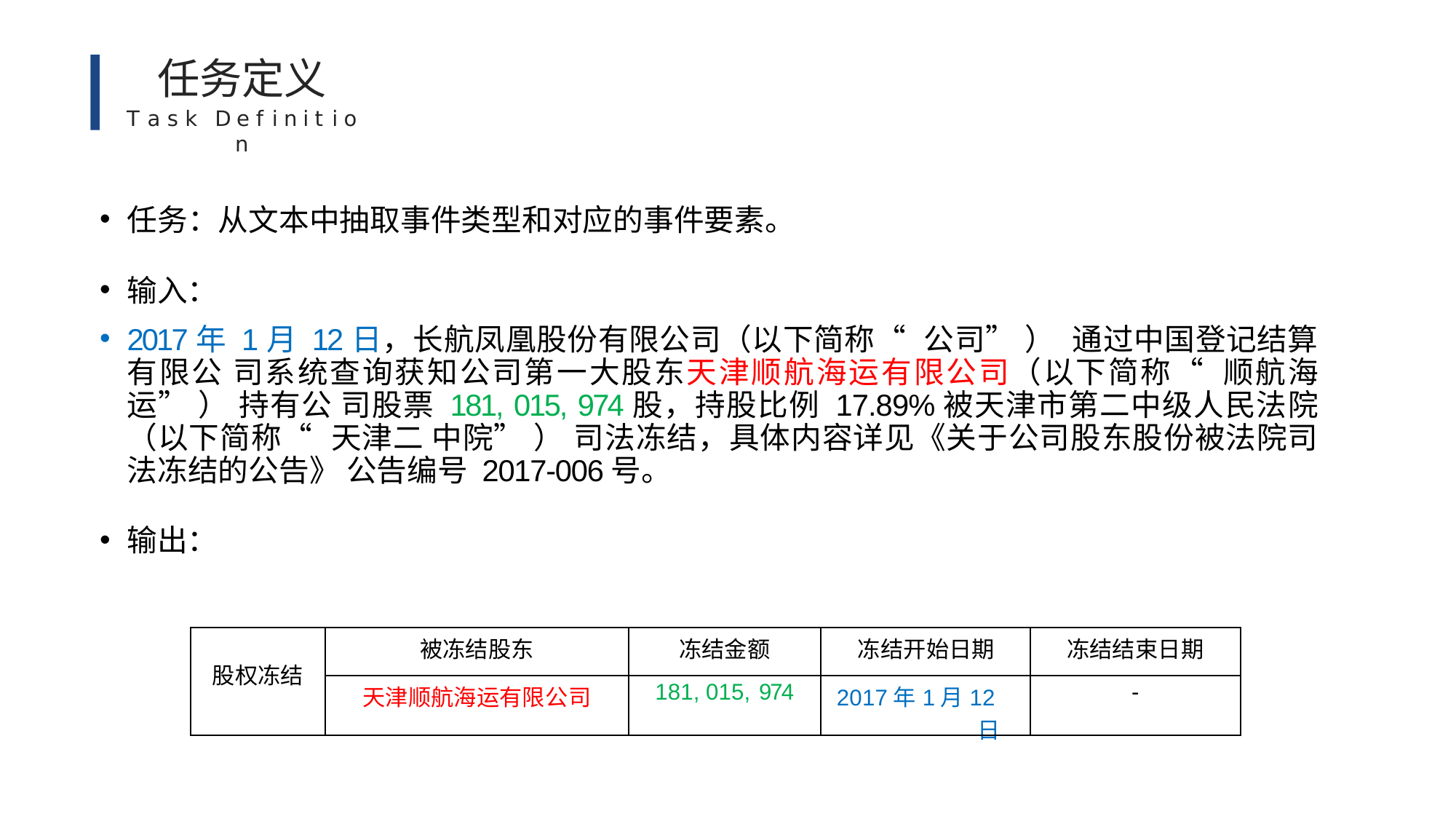

# 任务定义
T a s k	D e f i n i t i o n

任务：从文本中抽取事件类型和对应的事件要素。

输入：
2017年 1月 12日，长航凤凰股份有限公司（以下简称“公司”） 通过中国登记结算有限公 司系统查询获知公司第一大股东天津顺航海运有限公司（以下简称“顺航海运”）持有公 司股票 181, 015, 974股，持股比例 17.89%被天津市第二中级人民法院（以下简称“天津二 中院”）司法冻结，具体内容详见《关于公司股东股份被法院司法冻结的公告》 公告编号 2017-006号。

输出：
| 股权冻结 | 被冻结股东 | 冻结金额 | 冻结开始日期 | 冻结结束日期 |
| --- | --- | --- | --- | --- |
|  | 天津顺航海运有限公司 | 181, 015, 974 | 2017年1月12日 | - |